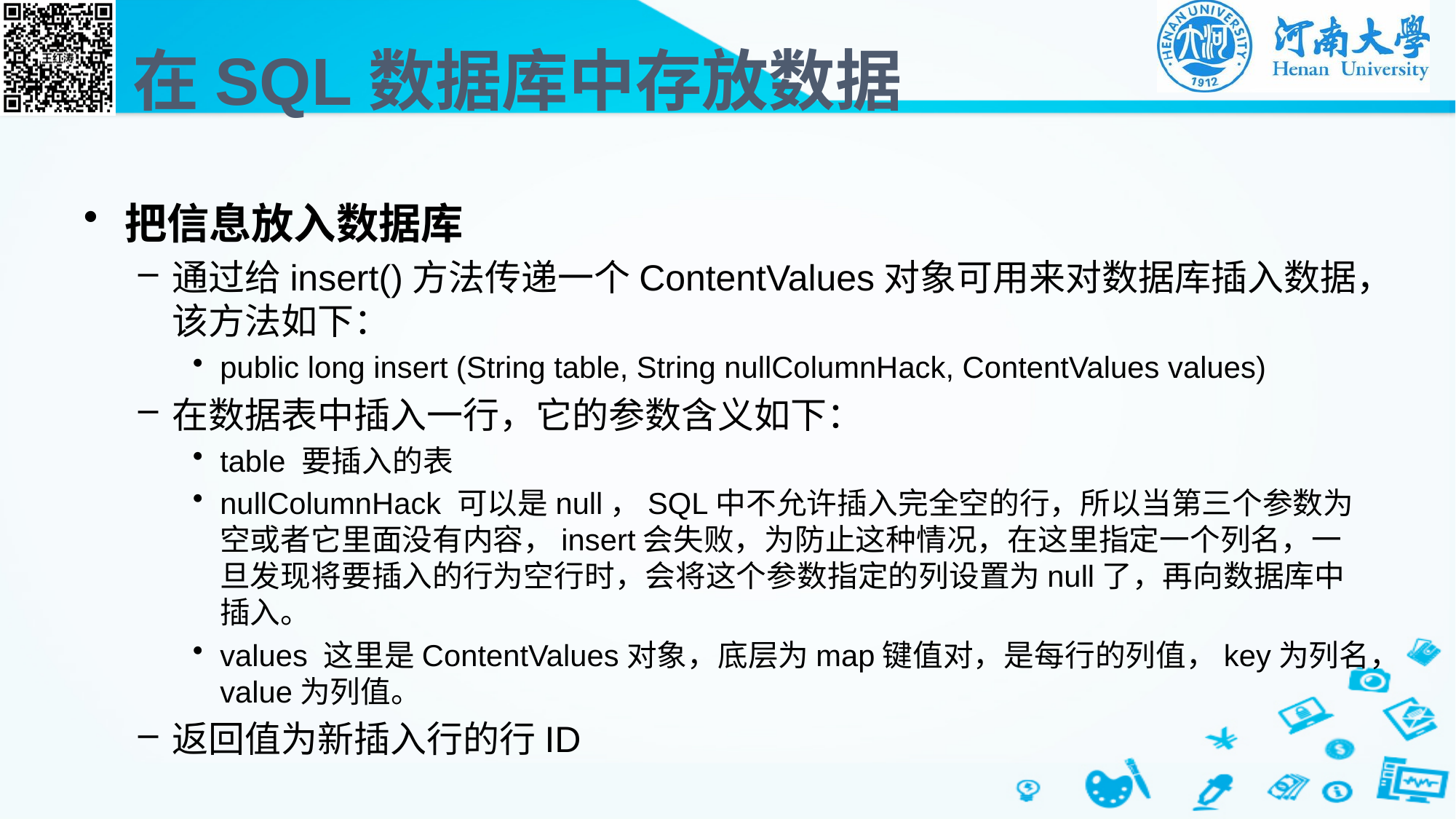

# 在SQL数据库中存放数据
把信息放入数据库
通过给insert()方法传递一个ContentValues对象可用来对数据库插入数据，该方法如下：
public long insert (String table, String nullColumnHack, ContentValues values)
在数据表中插入一行，它的参数含义如下：
table 要插入的表
nullColumnHack 可以是null，SQL中不允许插入完全空的行，所以当第三个参数为空或者它里面没有内容，insert会失败，为防止这种情况，在这里指定一个列名，一旦发现将要插入的行为空行时，会将这个参数指定的列设置为null了，再向数据库中插入。
values 这里是ContentValues对象，底层为map键值对，是每行的列值，key为列名，value为列值。
返回值为新插入行的行ID